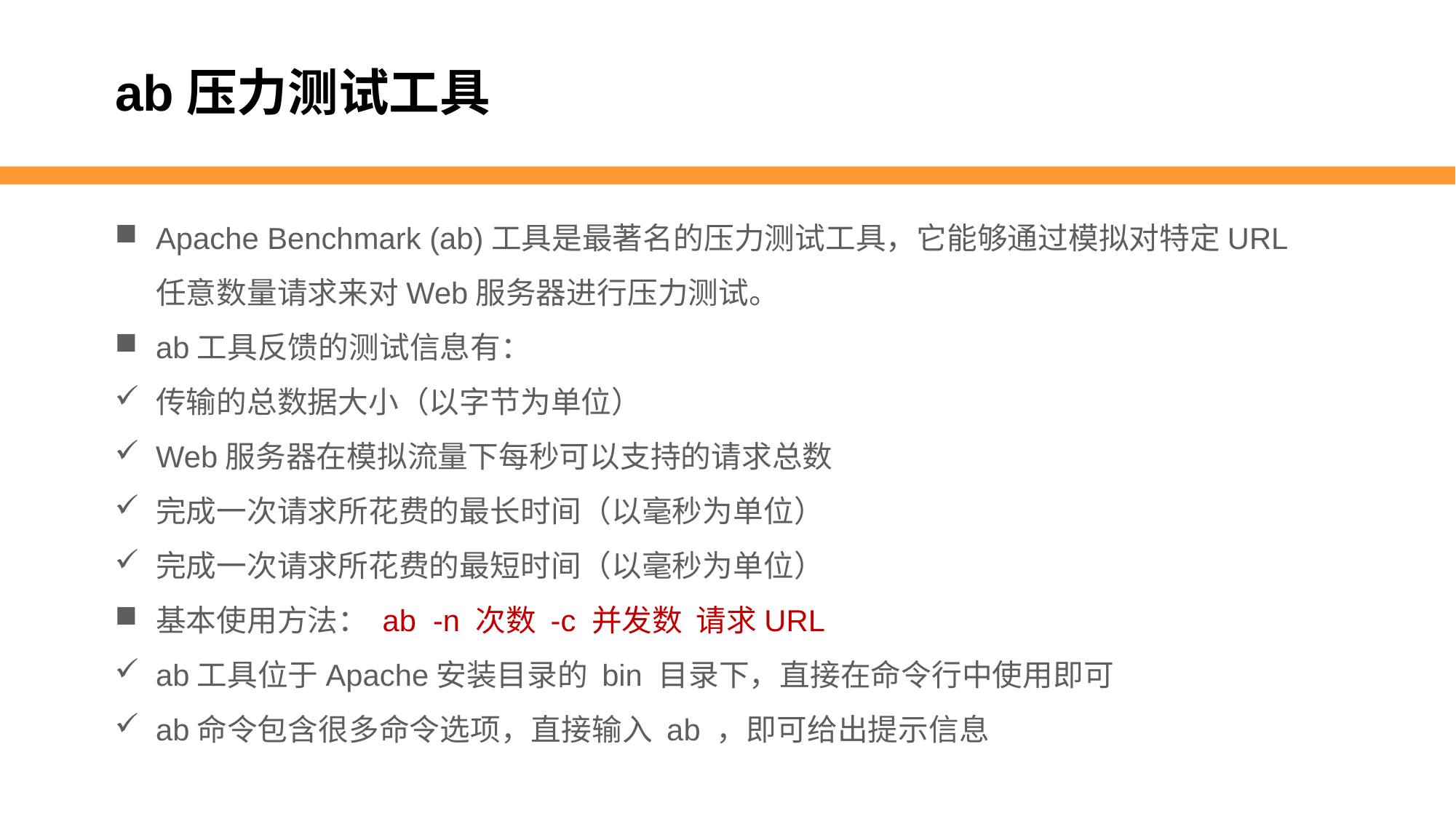

ab压力测试工具
Apache Benchmark (ab)工具是最著名的压力测试工具，它能够通过模拟对特定URL任意数量请求来对Web服务器进行压力测试。
ab工具反馈的测试信息有：
传输的总数据大小（以字节为单位）
Web服务器在模拟流量下每秒可以支持的请求总数
完成一次请求所花费的最长时间（以毫秒为单位）
完成一次请求所花费的最短时间（以毫秒为单位）
基本使用方法： ab  -n 次数 -c 并发数  请求URL
ab工具位于Apache安装目录的 bin 目录下，直接在命令行中使用即可
ab命令包含很多命令选项，直接输入 ab ，即可给出提示信息